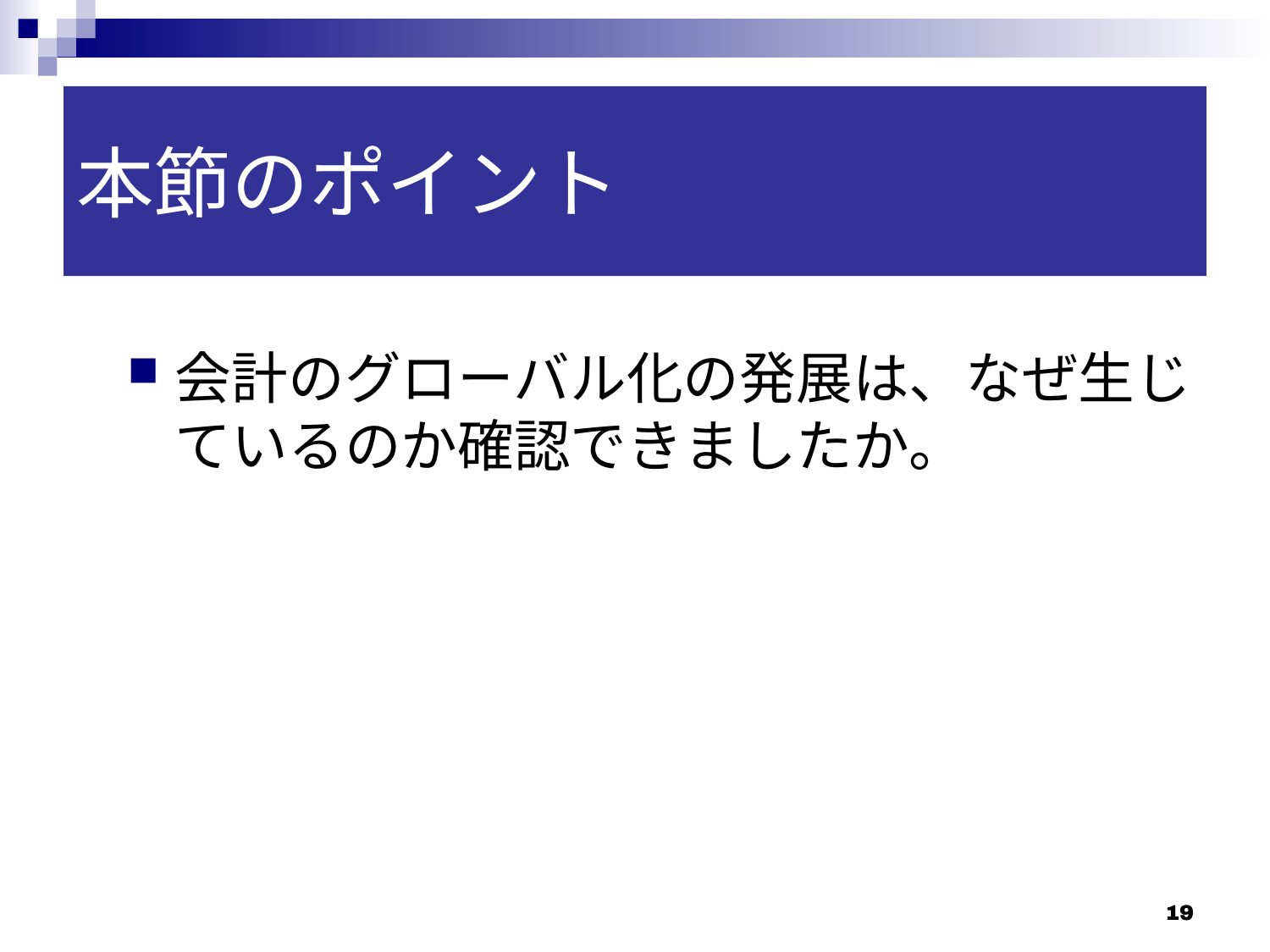

本節のポイント
会計のグローバル化の発展は、なぜ生じているのか確認できましたか。

19
19